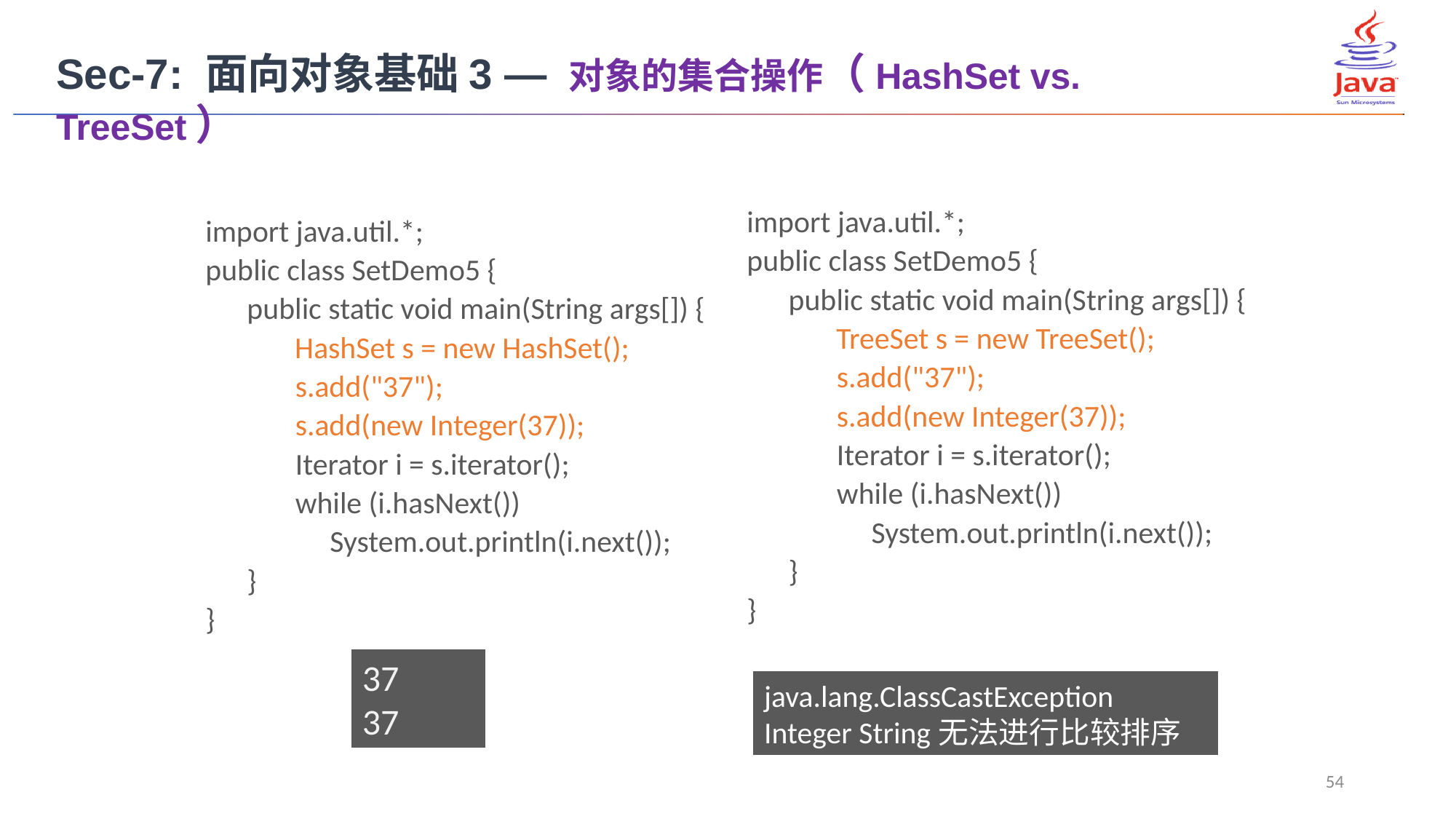

Sec-7: 面向对象基础3 — 对象的集合操作（HashSet vs. TreeSet）
import java.util.*;
public class SetDemo5 {
      public static void main(String args[]) {
	       TreeSet s = new TreeSet();
             s.add("37");
             s.add(new Integer(37));
             Iterator i = s.iterator();
             while (i.hasNext())
                  System.out.println(i.next());
      }
}
import java.util.*;
public class SetDemo5 {
      public static void main(String args[]) {
	       HashSet s = new HashSet();
             s.add("37");
             s.add(new Integer(37));
             Iterator i = s.iterator();
             while (i.hasNext())
                  System.out.println(i.next());
      }
}
37
37
java.lang.ClassCastException
Integer String无法进行比较排序
54